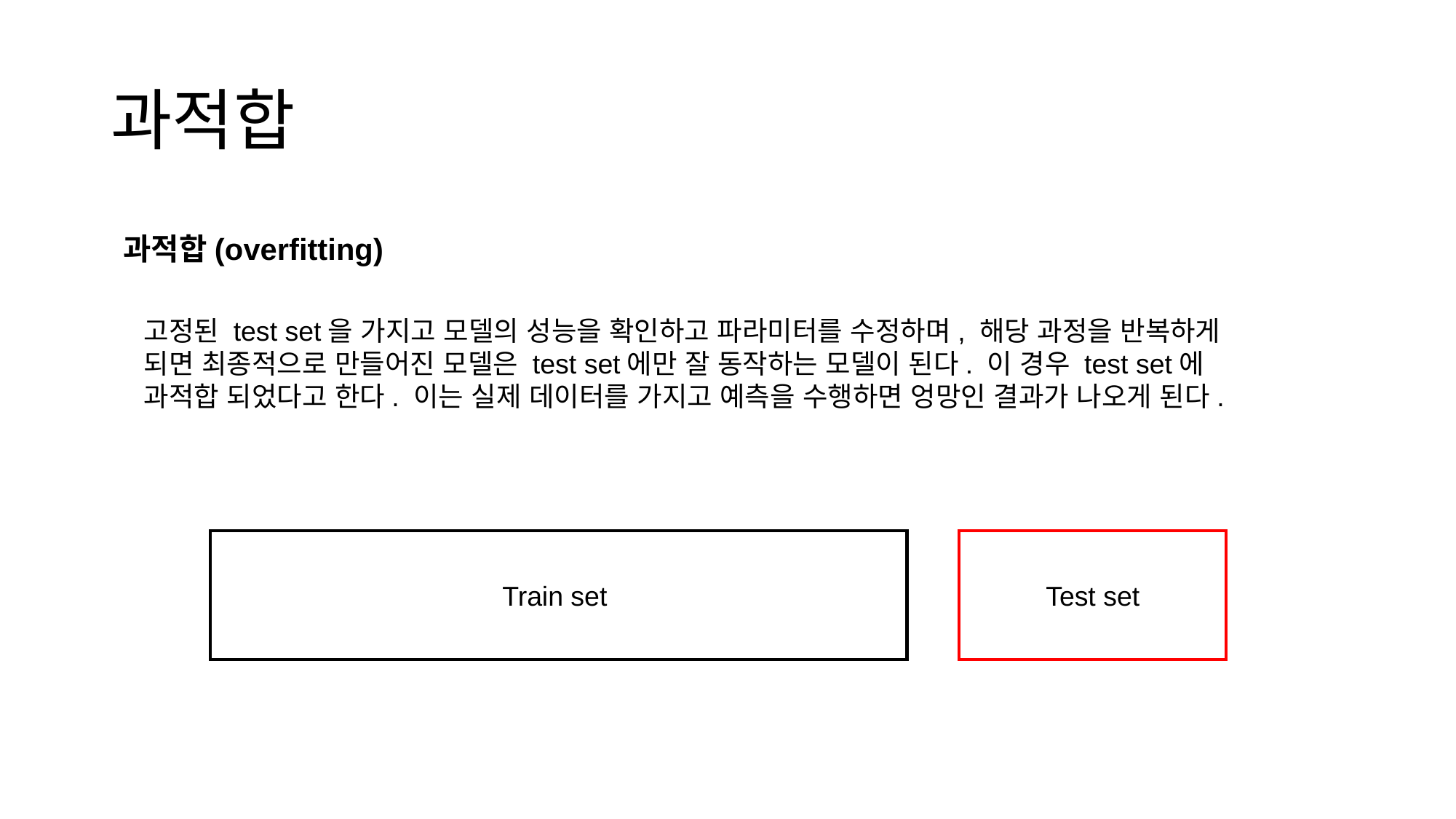

# 과적합
과적합(overfitting)
고정된 test set을 가지고 모델의 성능을 확인하고 파라미터를 수정하며, 해당 과정을 반복하게 되면 최종적으로 만들어진 모델은 test set에만 잘 동작하는 모델이 된다. 이 경우 test set에  과적합 되었다고 한다. 이는 실제 데이터를 가지고 예측을 수행하면 엉망인 결과가 나오게 된다.
Test set
Train set